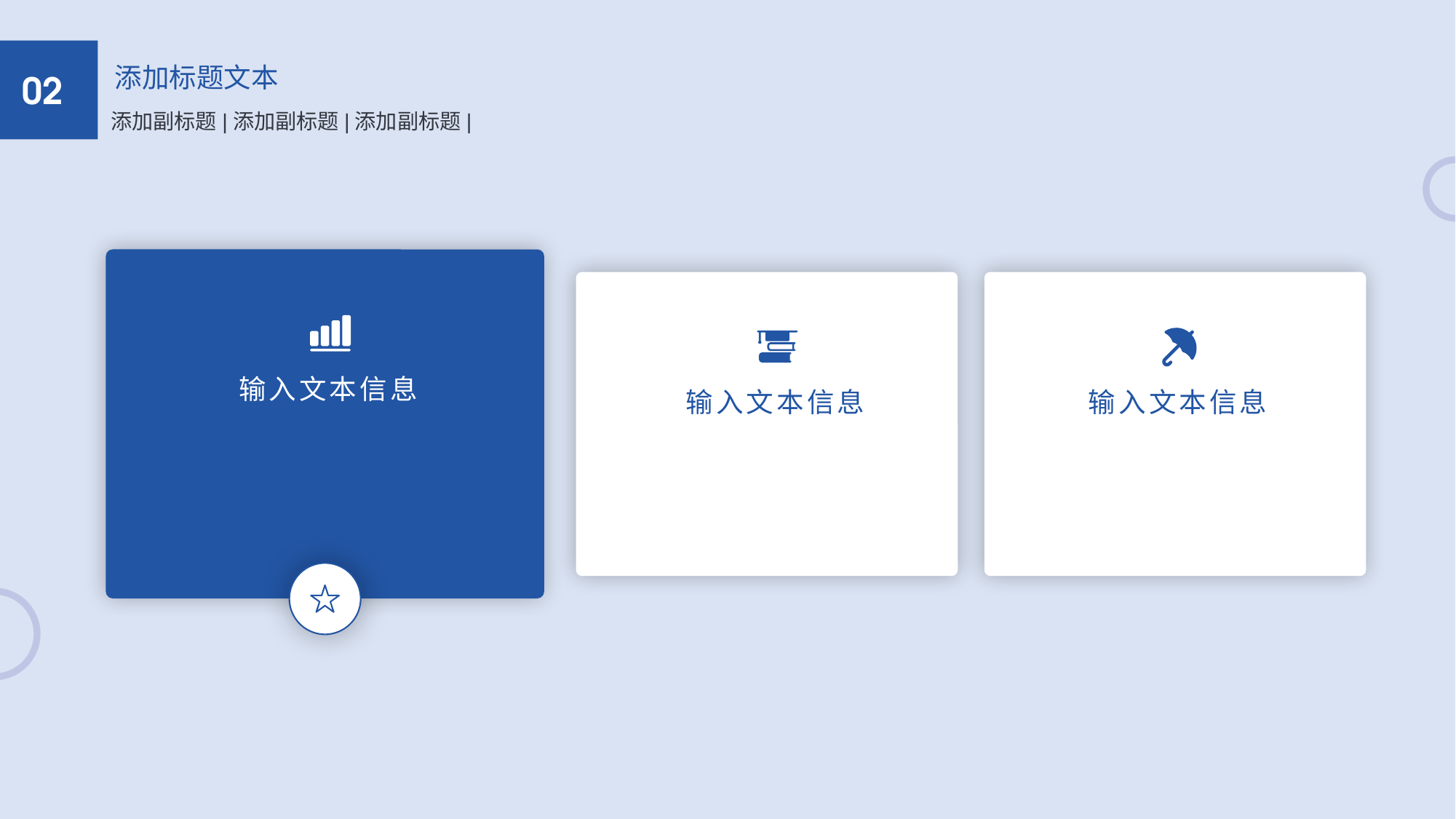

添加标题文本
02
添加副标题|添加副标题|添加副标题|

输入文本信息
输入文本信息
输入文本信息